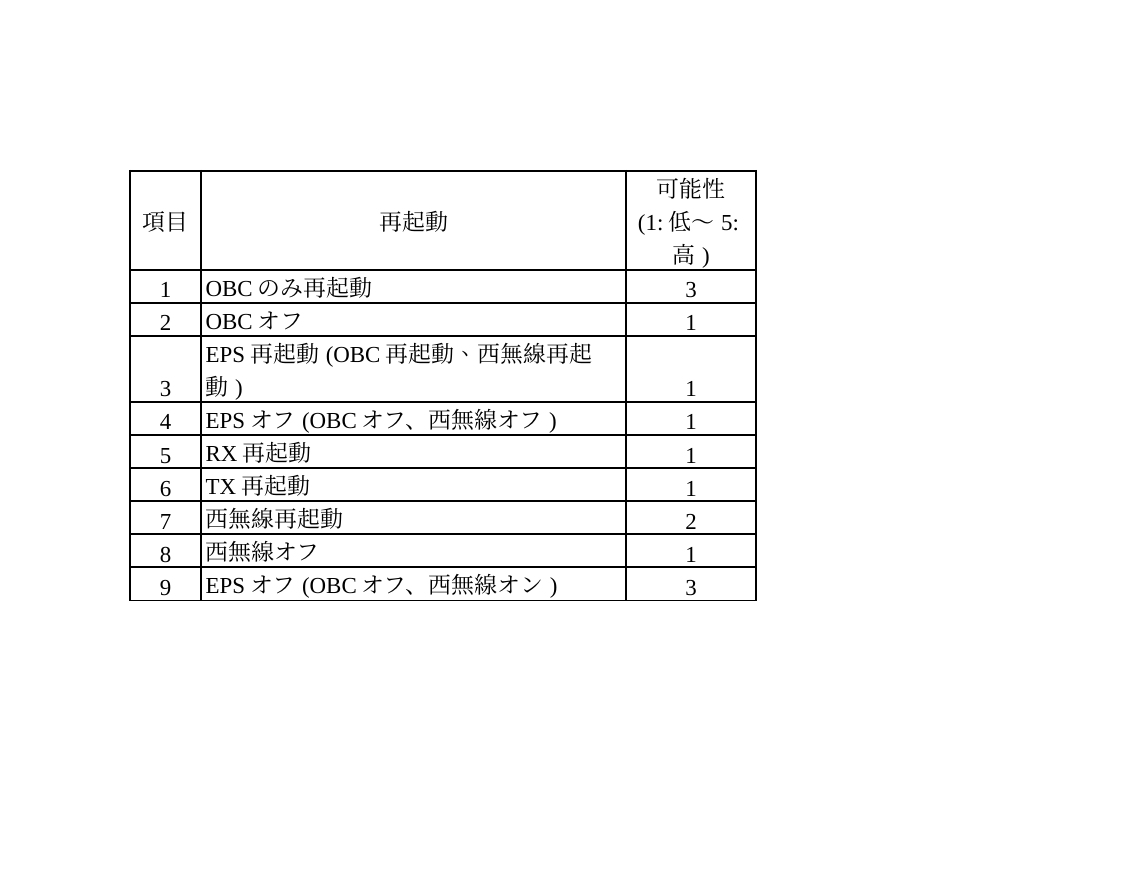

| 項目 | 再起動 | 可能性 (1:低～5:高) |
| --- | --- | --- |
| 1 | OBCのみ再起動 | 3 |
| 2 | OBCオフ | 1 |
| 3 | EPS再起動(OBC再起動、西無線再起動) | 1 |
| 4 | EPSオフ(OBCオフ、西無線オフ) | 1 |
| 5 | RX再起動 | 1 |
| 6 | TX再起動 | 1 |
| 7 | 西無線再起動 | 2 |
| 8 | 西無線オフ | 1 |
| 9 | EPSオフ(OBCオフ、西無線オン) | 3 |